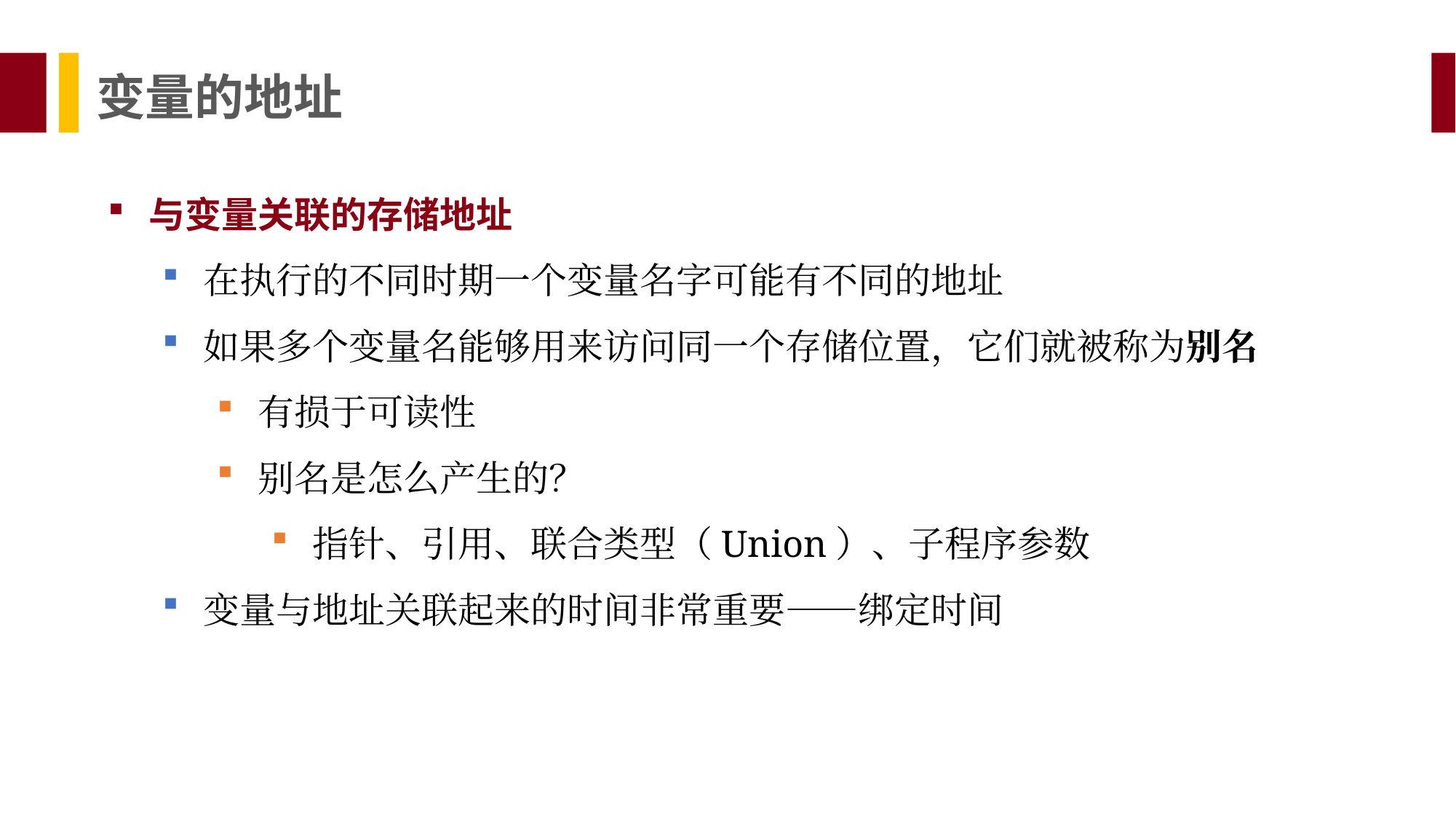

变量的地址
与变量关联的存储地址
在执行的不同时期一个变量名字可能有不同的地址
如果多个变量名能够用来访问同一个存储位置，它们就被称为别名
有损于可读性
别名是怎么产生的？
指针、引用、联合类型（Union）、子程序参数
变量与地址关联起来的时间非常重要——绑定时间